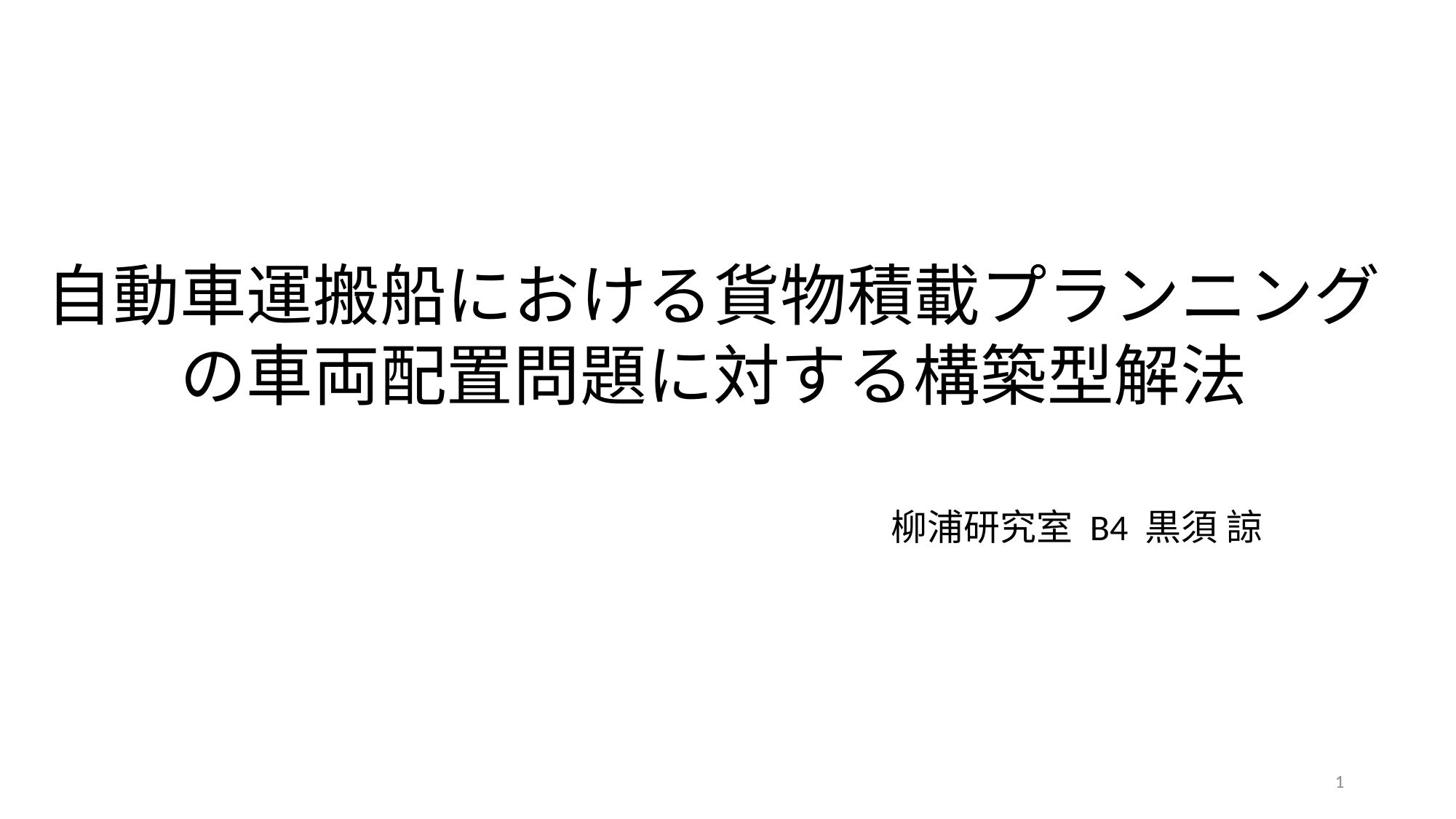

# 自動車運搬船における貨物積載プランニングの車両配置問題に対する構築型解法
柳浦研究室 B4 黒須 諒
1